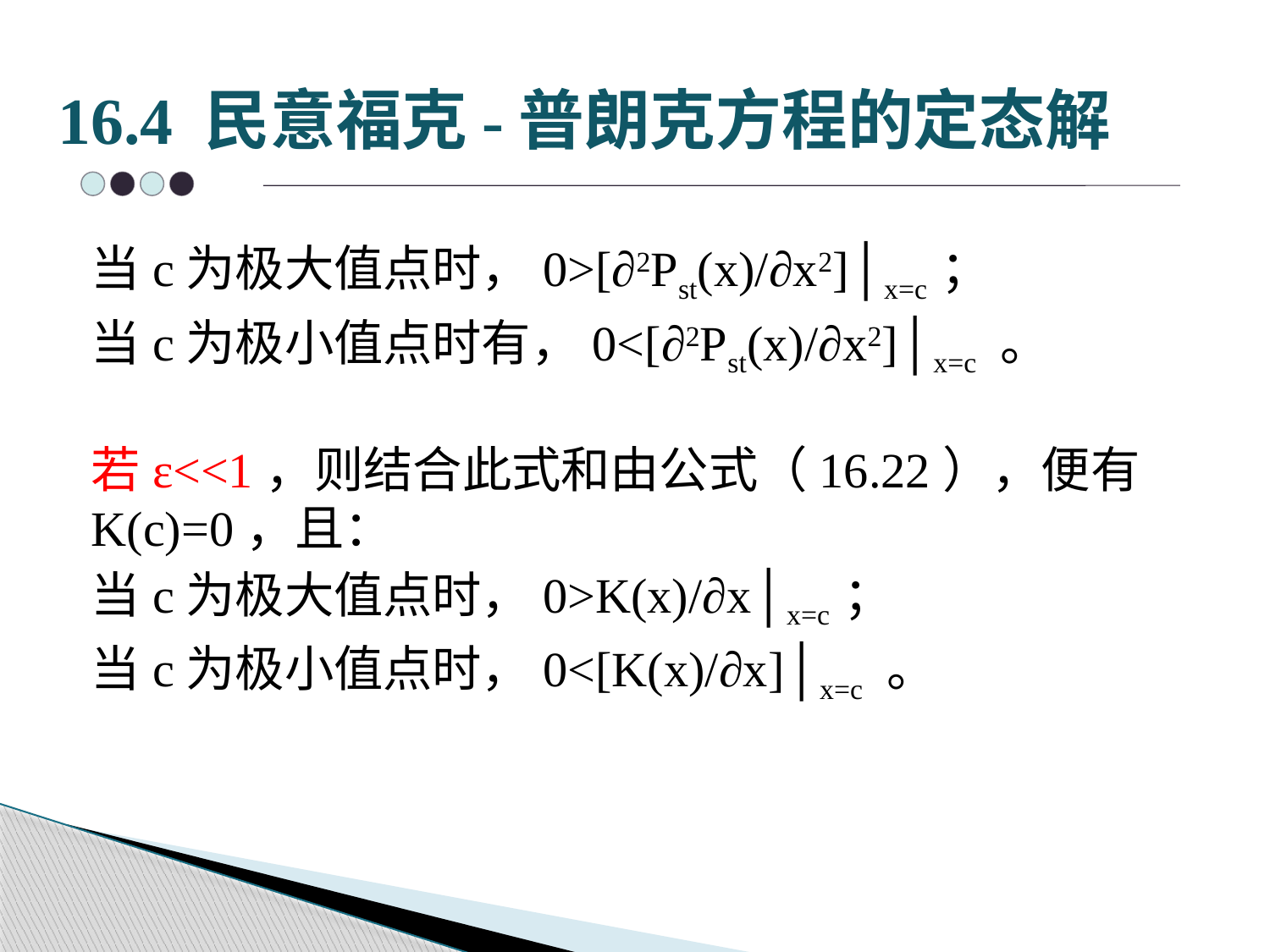

# 16.4 民意福克-普朗克方程的定态解

当c为极大值点时，0>[∂2Pst(x)/∂x2]│x=c ；
当c为极小值点时有，0<[∂2Pst(x)/∂x2]│x=c 。

若ε<<1，则结合此式和由公式（16.22），便有K(c)=0，且：
当c为极大值点时，0>K(x)/∂x│x=c ；
当c为极小值点时，0<[K(x)/∂x]│x=c 。